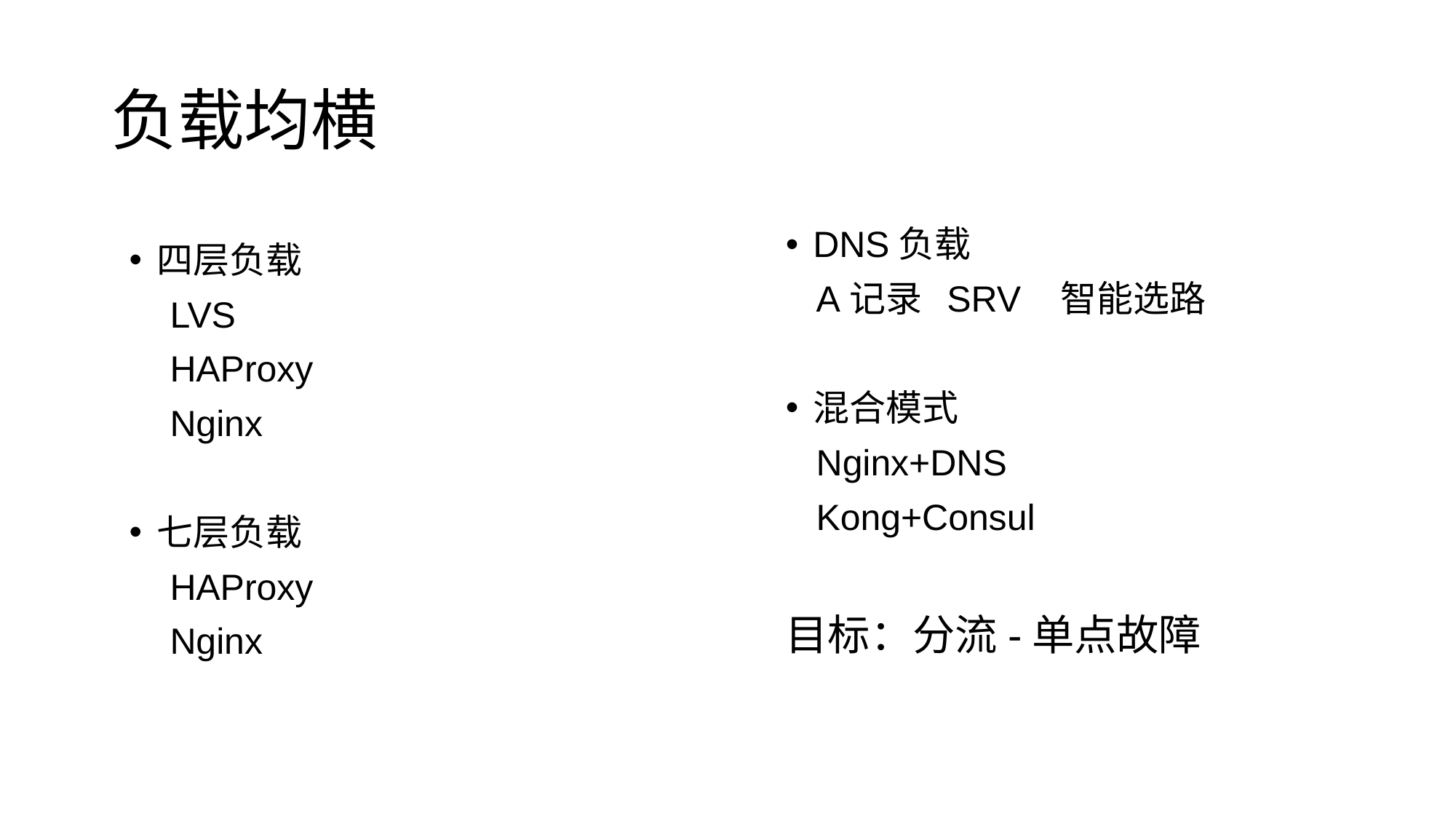

# 负载均横
DNS负载
   A记录  SRV   智能选路

混合模式
   Nginx+DNS
   Kong+Consul

目标：分流-单点故障

四层负载
    LVS
    HAProxy
    Nginx

七层负载
    HAProxy
    Nginx